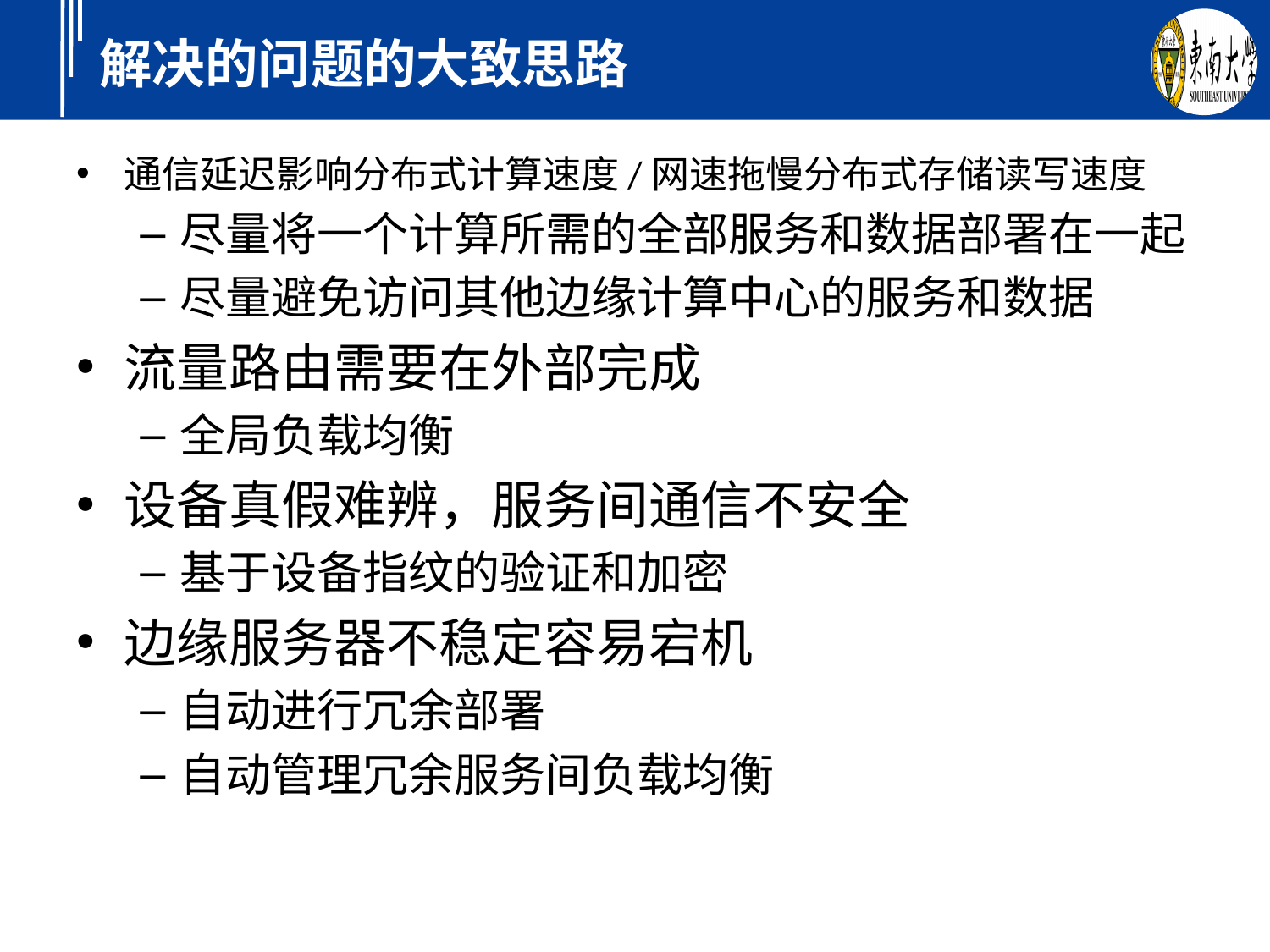

# 解决的问题的大致思路
通信延迟影响分布式计算速度/网速拖慢分布式存储读写速度
尽量将一个计算所需的全部服务和数据部署在一起
尽量避免访问其他边缘计算中心的服务和数据
流量路由需要在外部完成
全局负载均衡
设备真假难辨，服务间通信不安全
基于设备指纹的验证和加密
边缘服务器不稳定容易宕机
自动进行冗余部署
自动管理冗余服务间负载均衡